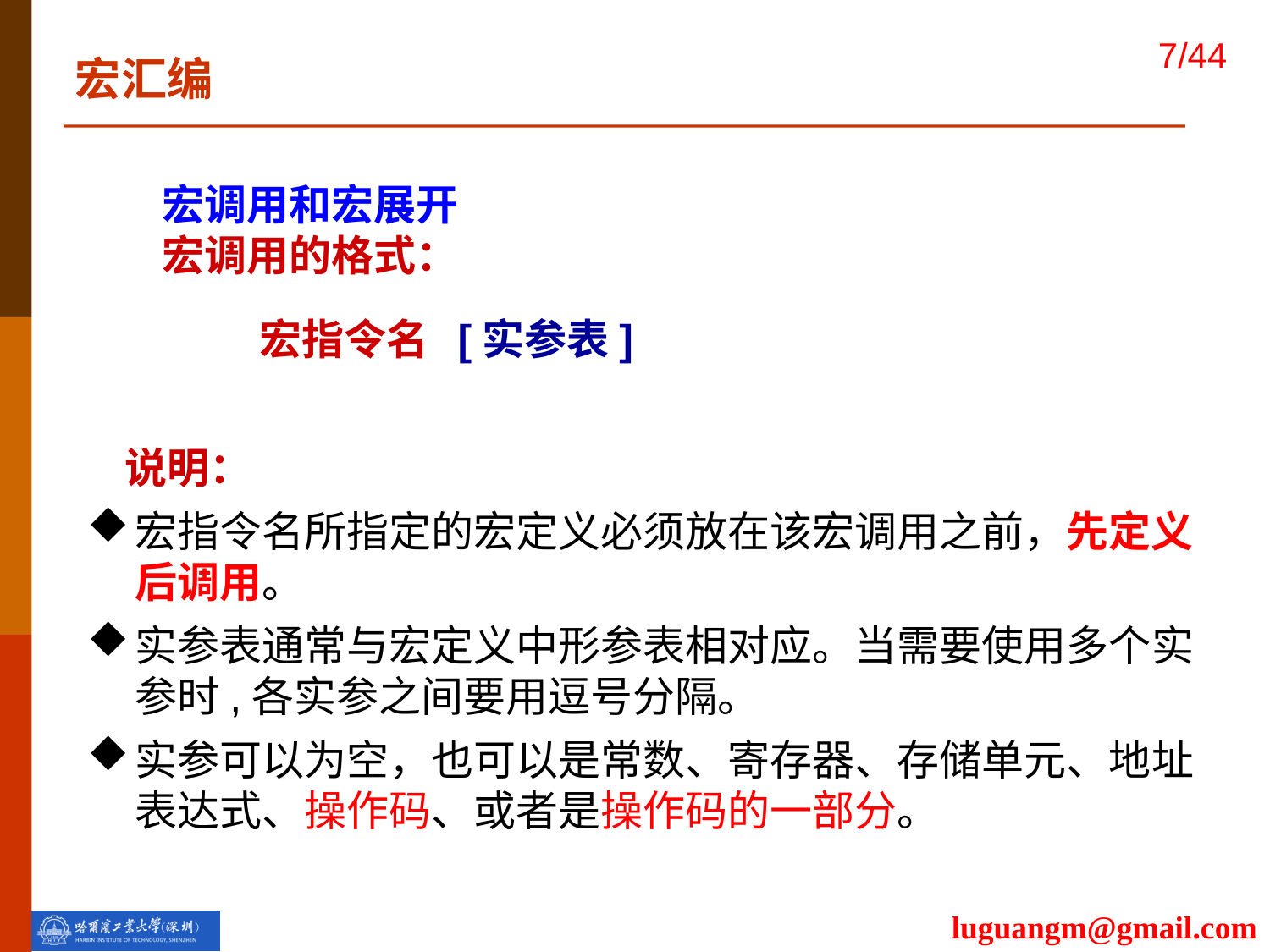

宏汇编
宏调用和宏展开
宏调用的格式：
       宏指令名  [实参表]
说明：
宏指令名所指定的宏定义必须放在该宏调用之前，先定义后调用。
实参表通常与宏定义中形参表相对应。当需要使用多个实参时,各实参之间要用逗号分隔。
实参可以为空，也可以是常数、寄存器、存储单元、地址表达式、操作码、或者是操作码的一部分。